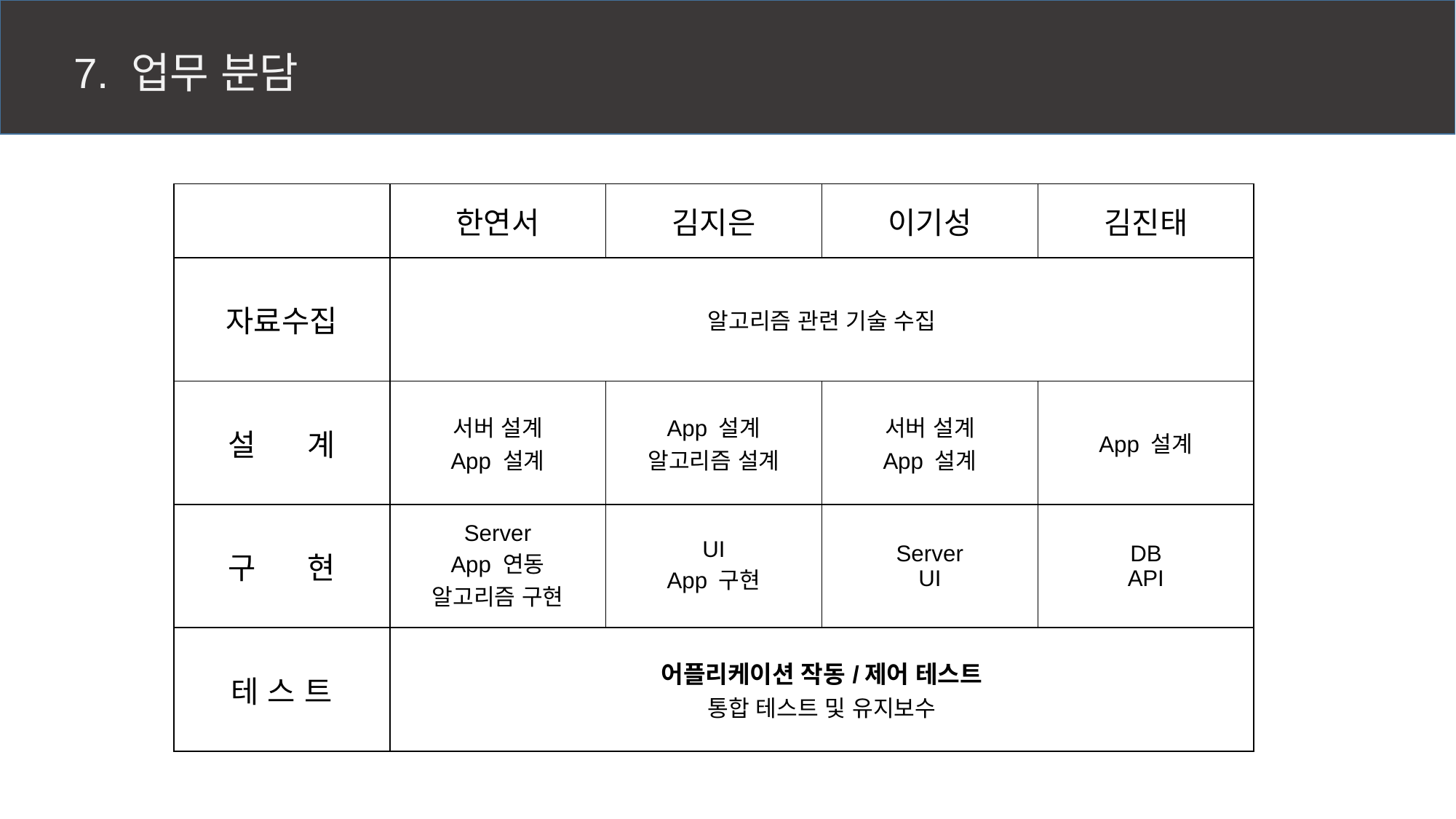

# 7. 업무 분담
|  | 한연서 | 김지은 | 이기성 | 김진태 |
| --- | --- | --- | --- | --- |
| 자료수집 | 알고리즘 관련 기술 수집 |  |  |  |
| 설 계 | 서버 설계 App 설계 | App 설계 알고리즘 설계 | 서버 설계 App 설계 | App 설계 |
| 구 현 | Server App 연동 알고리즘 구현 | UI App 구현 | Server UI | DB API |
| 테 스 트 | 어플리케이션 작동/제어 테스트 통합 테스트 및 유지보수 |  |  |  |